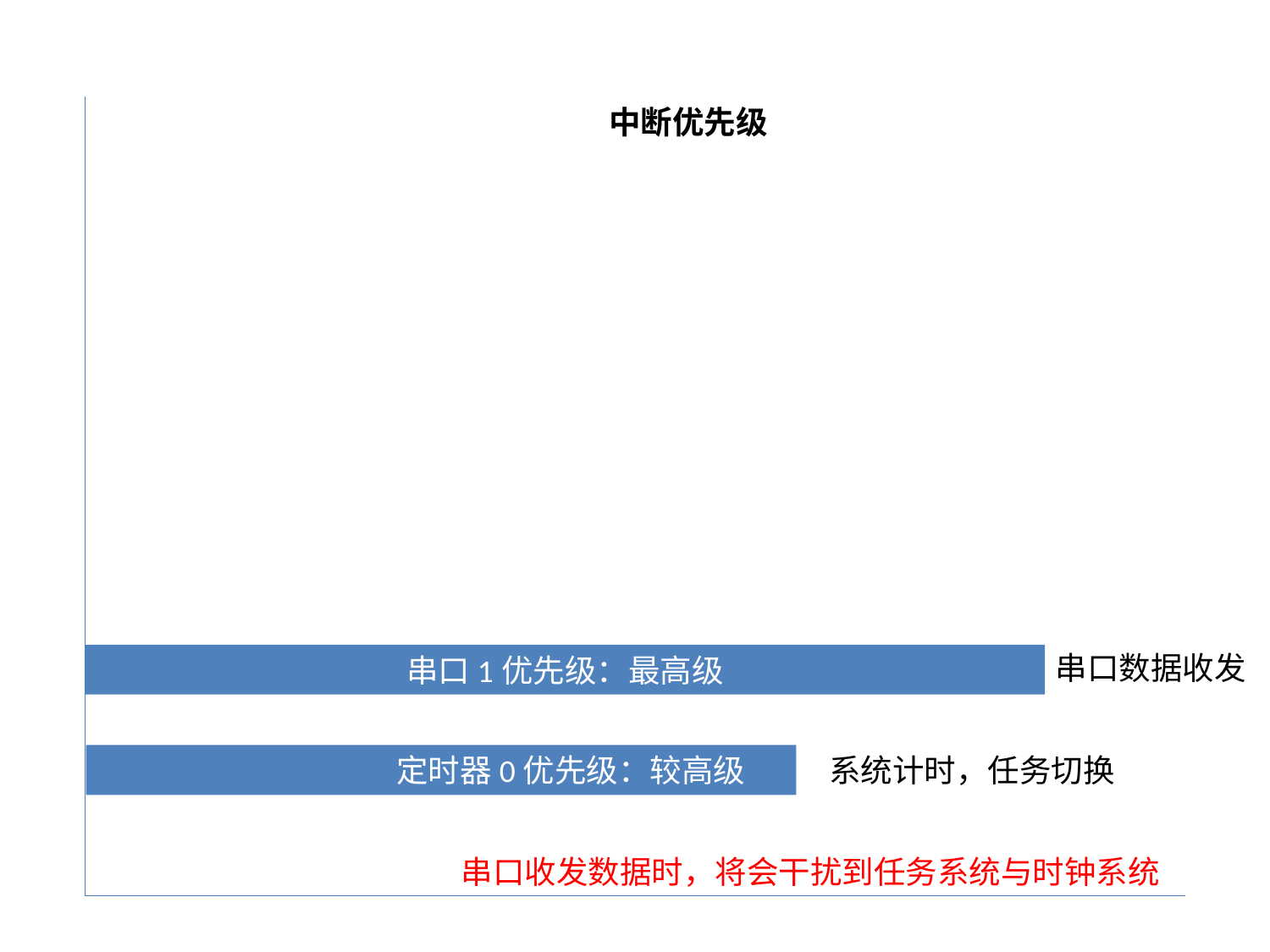

中断优先级
串口数据收发
串口1优先级：最高级
系统计时，任务切换
                                   定时器0优先级：较高级
串口收发数据时，将会干扰到任务系统与时钟系统